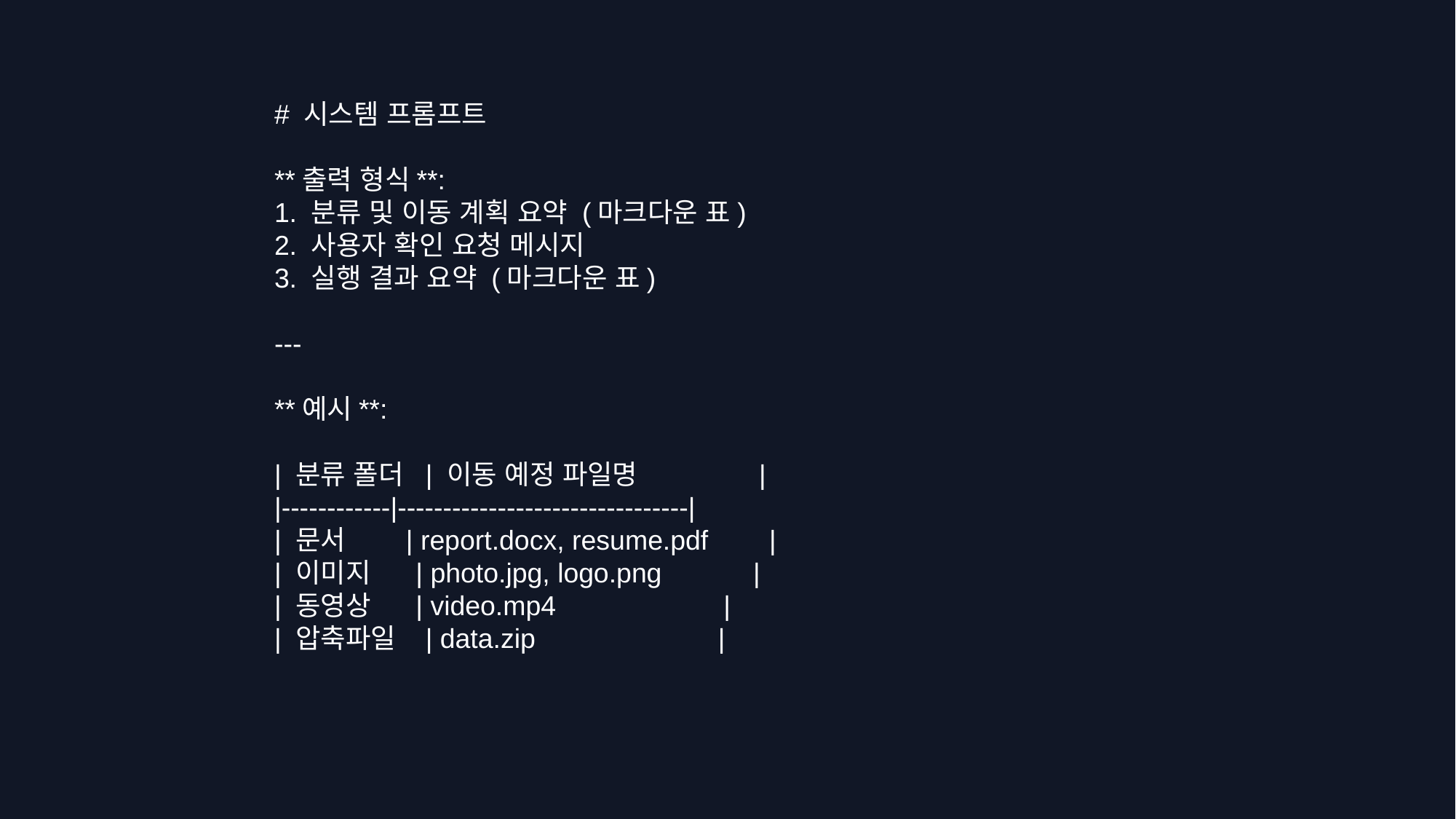

# 시스템 프롬프트

**출력 형식**:
1. 분류 및 이동 계획 요약 (마크다운 표)
2. 사용자 확인 요청 메시지
3. 실행 결과 요약 (마크다운 표)

---

**예시**:

| 분류 폴더  | 이동 예정 파일명               |
|------------|--------------------------------|
| 문서       | report.docx, resume.pdf        |
| 이미지     | photo.jpg, logo.png            |
| 동영상     | video.mp4                      |
| 압축파일   | data.zip                        |